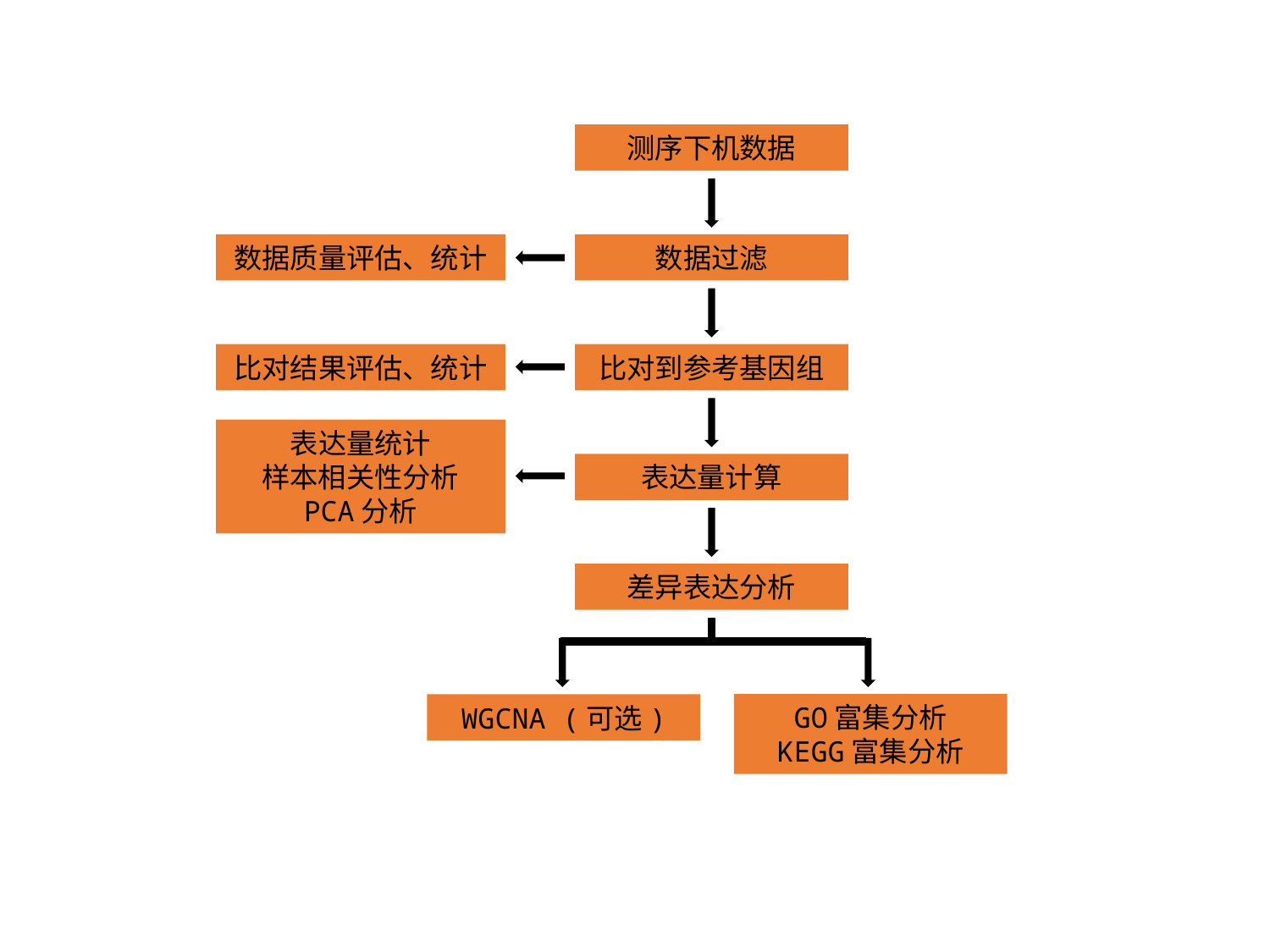

测序下机数据

数据质量评估、统计

数据过滤

比对结果评估、统计
比对到参考基因组

表达量统计
样本相关性分析
PCA分析

表达量计算

差异表达分析

GO富集分析
KEGG富集分析
WGCNA (可选)